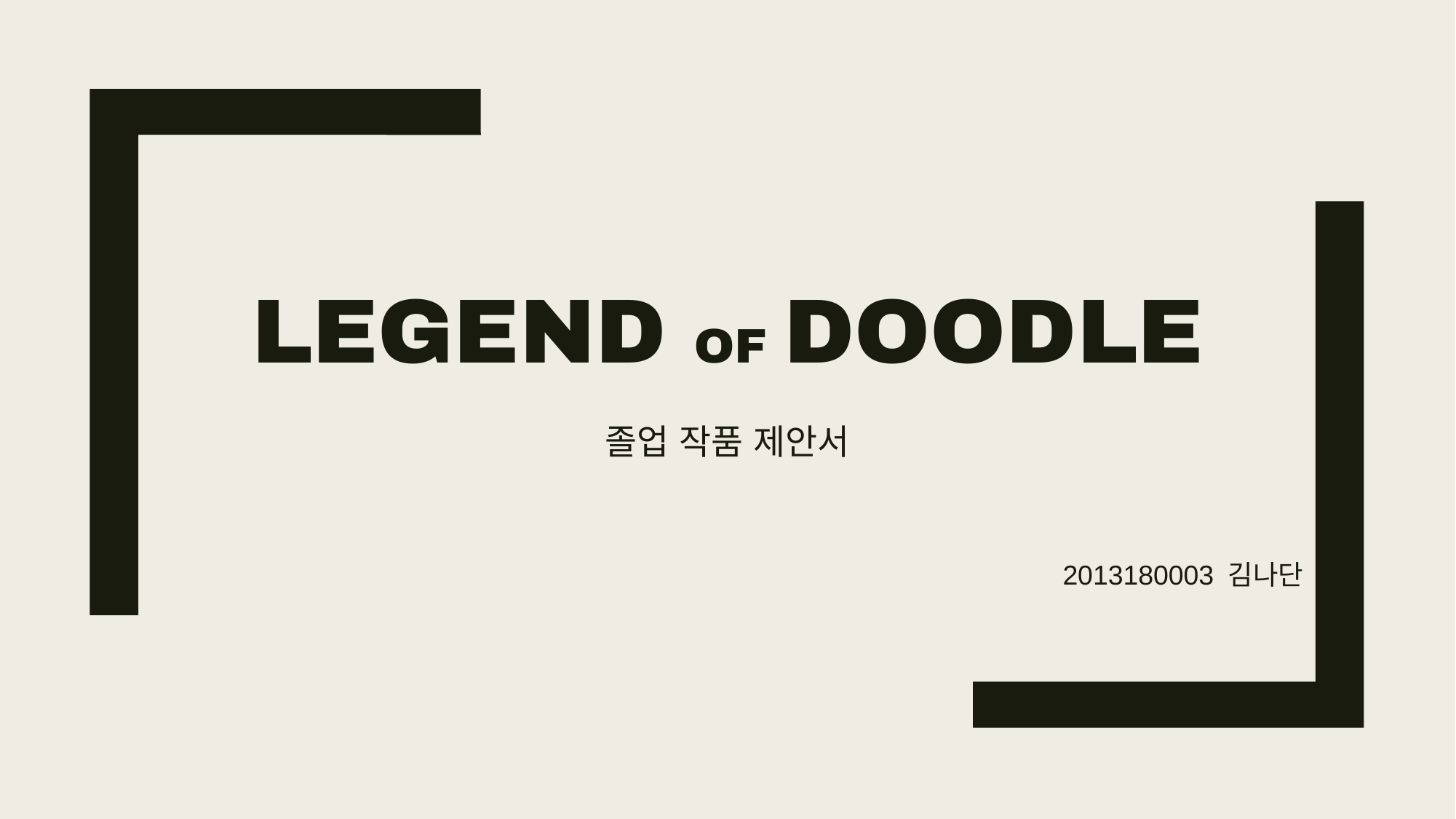

# Legend of doodle
졸업 작품 제안서

2013180003 김나단